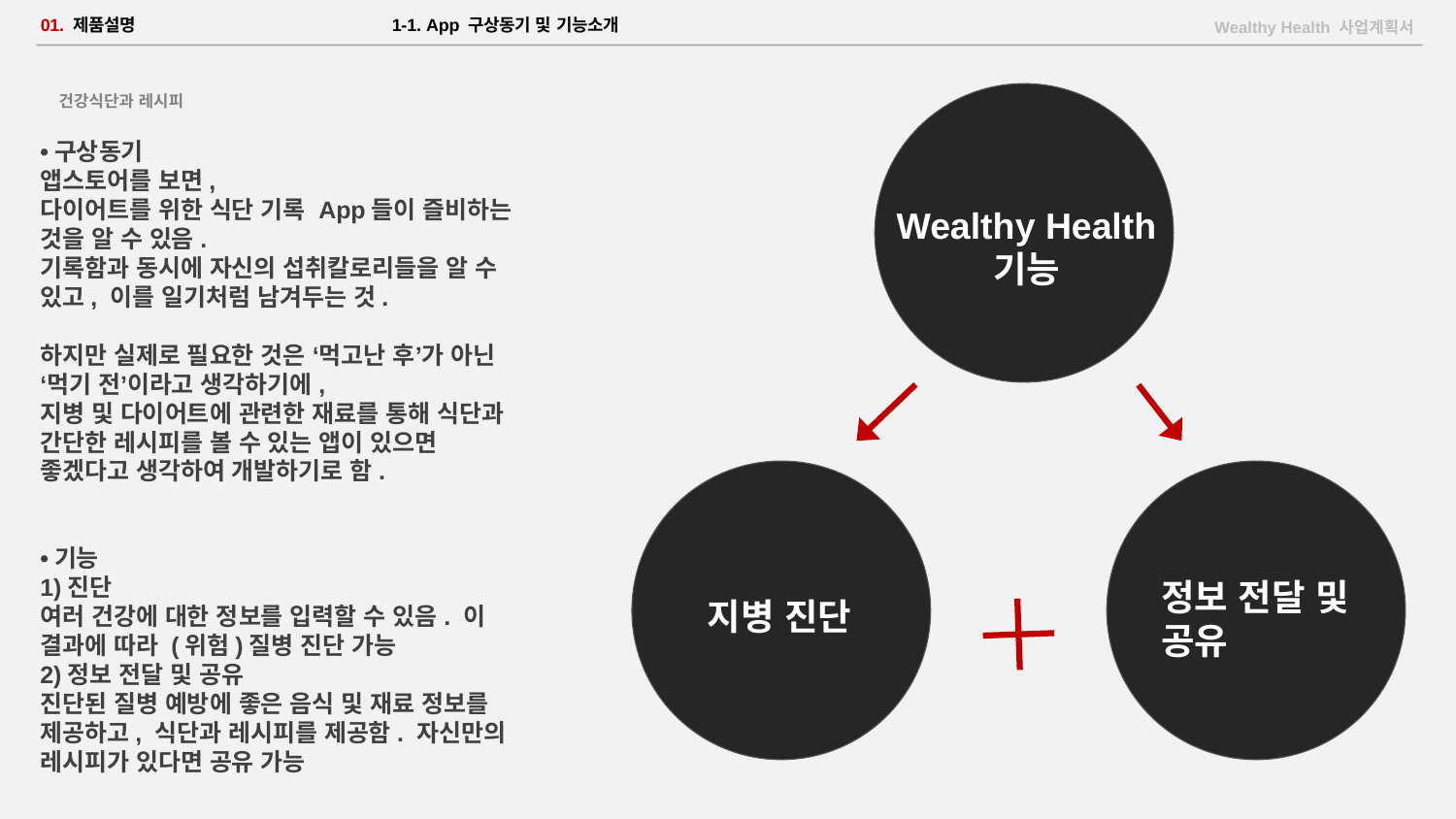

# 01. 제품설명                                                    1-1. App 구상동기 및 기능소개
Wealthy Health 사업계획서
건강식단과 레시피

•구상동기
앱스토어를 보면,
다이어트를 위한 식단 기록 App들이 즐비하는 것을 알 수 있음.
기록함과 동시에 자신의 섭취칼로리들을 알 수 있고, 이를 일기처럼 남겨두는 것.

하지만 실제로 필요한 것은 ‘먹고난 후’가 아닌 ‘먹기 전’이라고 생각하기에,
지병 및 다이어트에 관련한 재료를 통해 식단과 간단한 레시피를 볼 수 있는 앱이 있으면 좋겠다고 생각하여 개발하기로 함.

•기능
1)진단
여러 건강에 대한 정보를 입력할 수 있음. 이 결과에 따라 (위험)질병 진단 가능
2)정보 전달 및 공유
진단된 질병 예방에 좋은 음식 및 재료 정보를 제공하고, 식단과 레시피를 제공함. 자신만의 레시피가 있다면 공유 가능
Wealthy Health
기능

정보 전달 및 공유
지병 진단